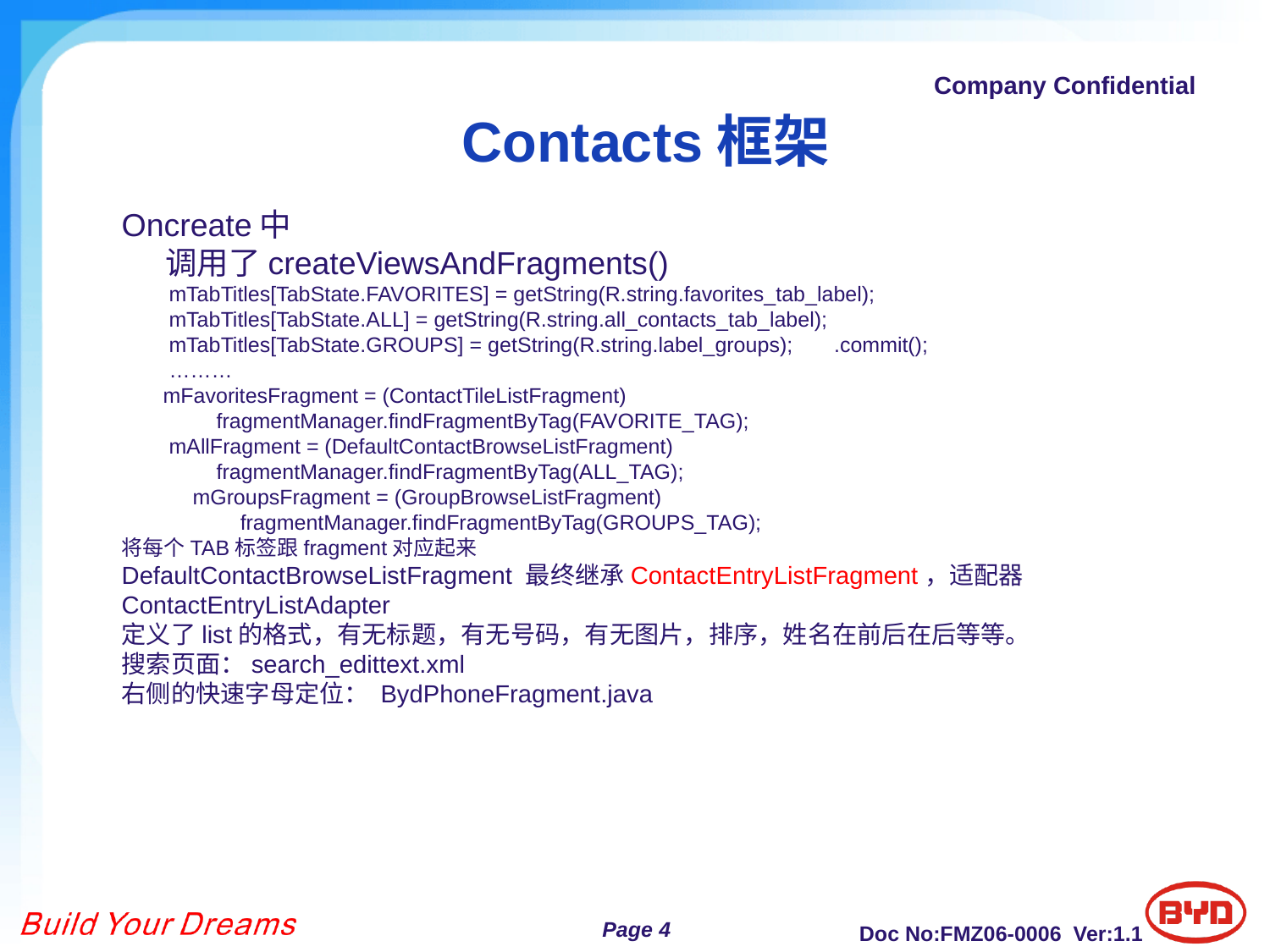

Contacts框架

Oncreate中
     调用了createViewsAndFragments()
        mTabTitles[TabState.FAVORITES] = getString(R.string.favorites_tab_label);
        mTabTitles[TabState.ALL] = getString(R.string.all_contacts_tab_label);
        mTabTitles[TabState.GROUPS] = getString(R.string.label_groups);       .commit();
        ………
       mFavoritesFragment = (ContactTileListFragment)
                fragmentManager.findFragmentByTag(FAVORITE_TAG);
        mAllFragment = (DefaultContactBrowseListFragment)
                fragmentManager.findFragmentByTag(ALL_TAG);
            mGroupsFragment = (GroupBrowseListFragment)
                    fragmentManager.findFragmentByTag(GROUPS_TAG);
将每个TAB标签跟fragment对应起来
DefaultContactBrowseListFragment 最终继承ContactEntryListFragment，适配器ContactEntryListAdapter
定义了list的格式，有无标题，有无号码，有无图片，排序，姓名在前后在后等等。
搜索页面：search_edittext.xml
右侧的快速字母定位： BydPhoneFragment.java